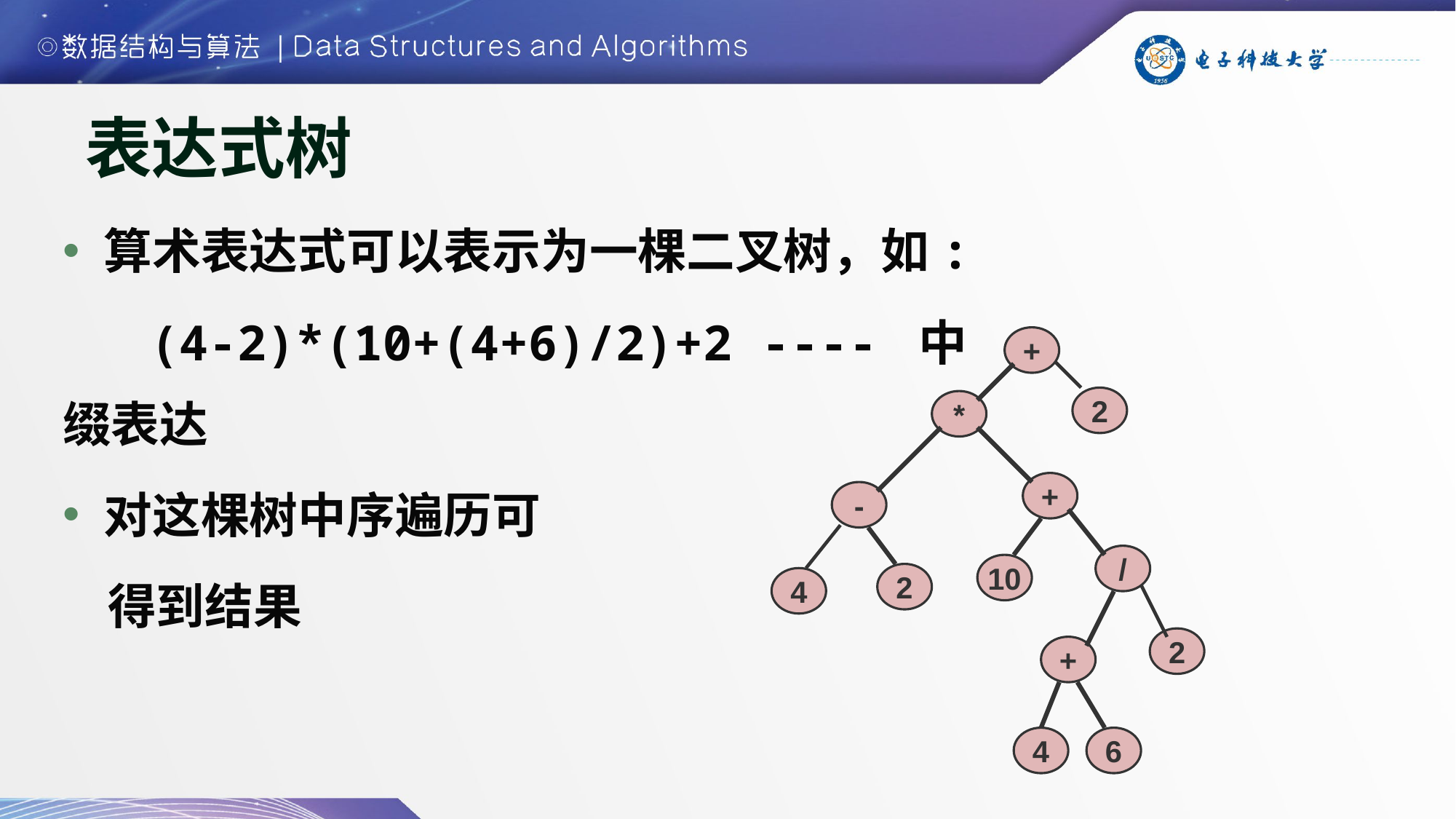

# 表达式树
算术表达式可以表示为一棵二叉树，如:
   (4-2)*(10+(4+6)/2)+2 ---- 中缀表达
对这棵树中序遍历可
   得到结果
+

2
*

+
-

/
10
2
4

2
+

4
6